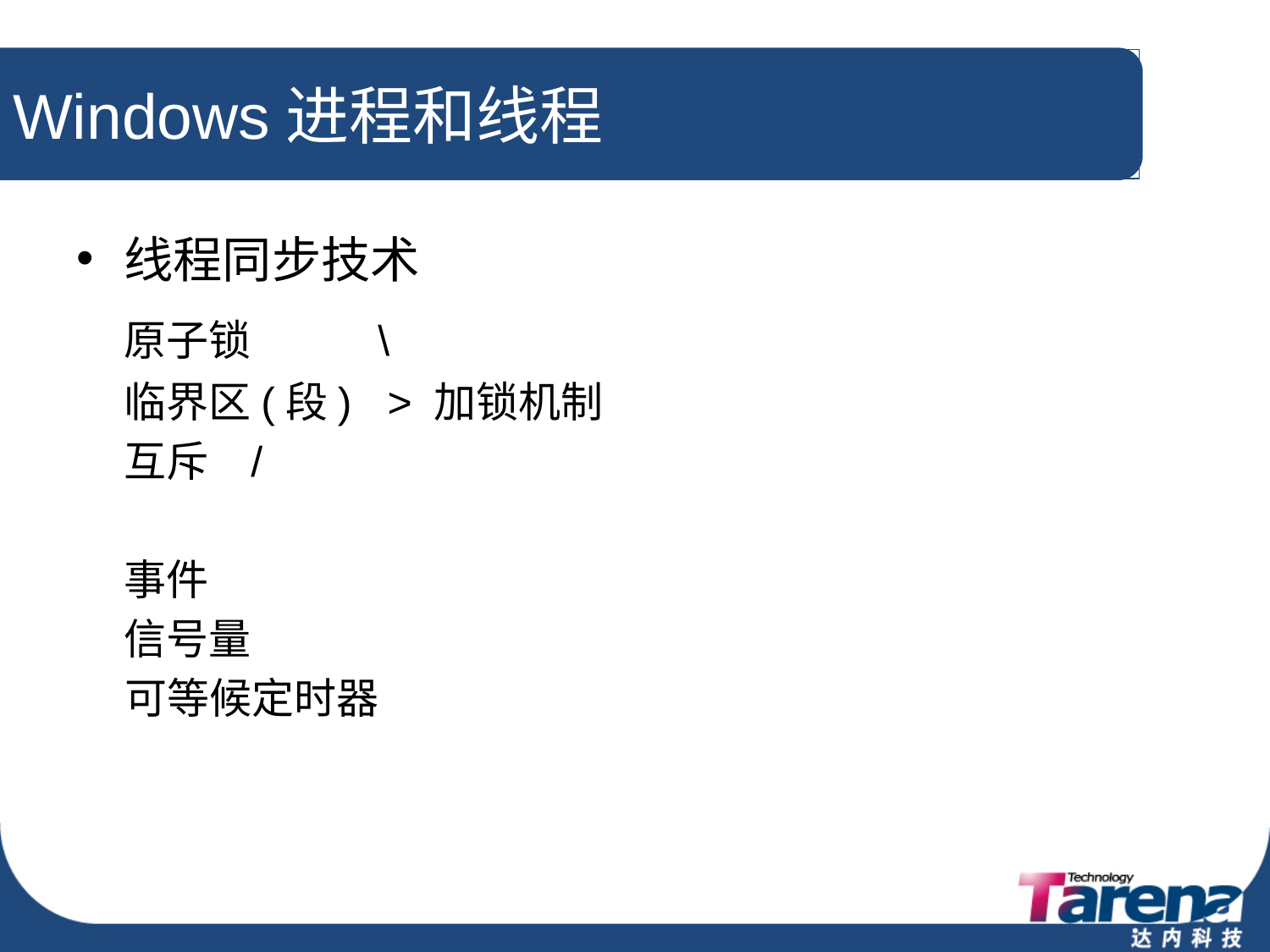

# Windows进程和线程
线程同步技术
	原子锁	\
	临界区(段)   > 加锁机制
	互斥	/

	事件
	信号量
    可等候定时器